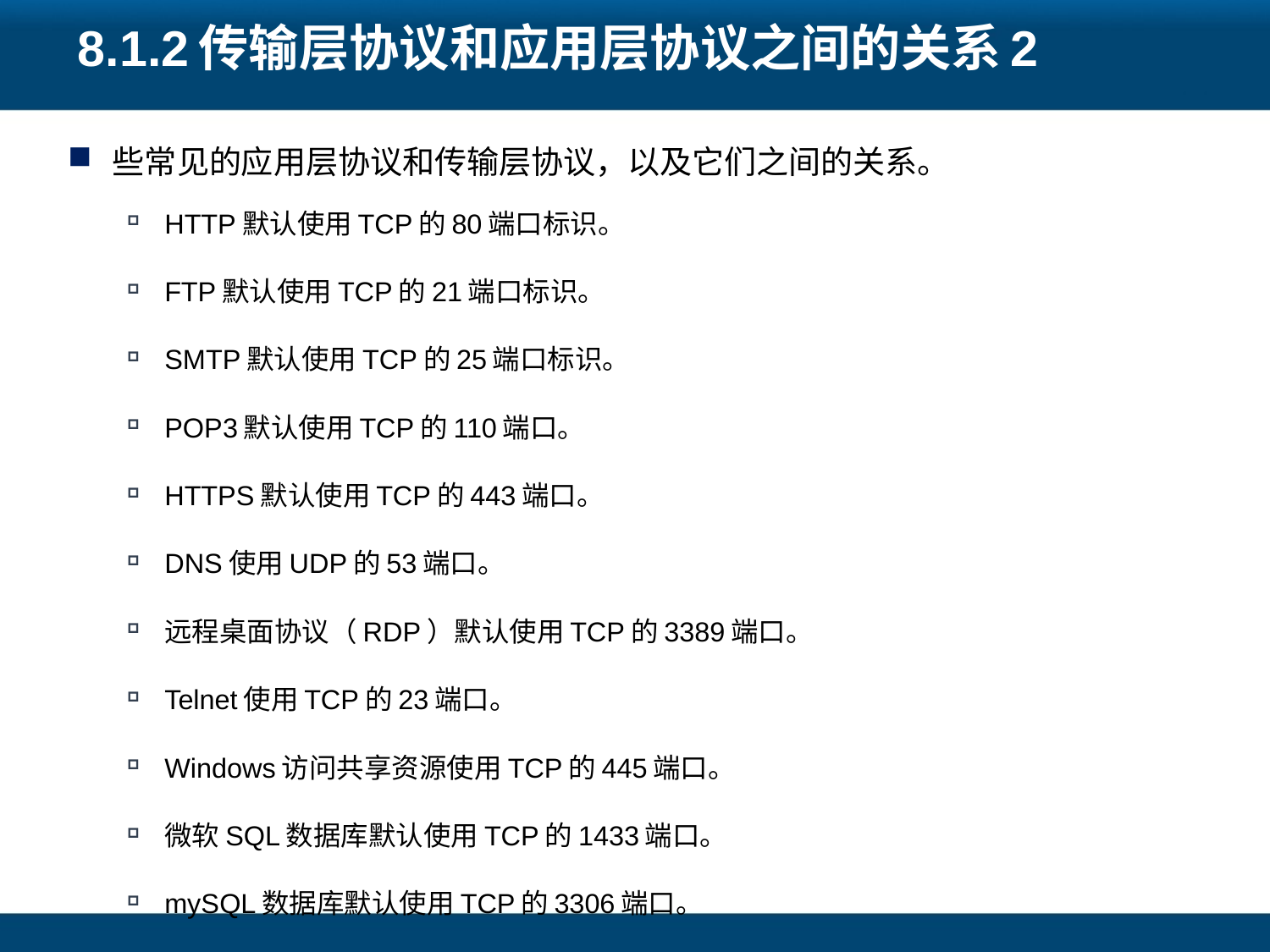

# 8.1.2传输层协议和应用层协议之间的关系2
些常见的应用层协议和传输层协议，以及它们之间的关系。
HTTP默认使用TCP的80端口标识。
FTP默认使用TCP的21端口标识。
SMTP默认使用TCP的25端口标识。
POP3默认使用TCP的110端口。
HTTPS默认使用TCP的443端口。
DNS使用UDP的53端口。
远程桌面协议（RDP）默认使用TCP的3389端口。
Telnet使用TCP的23端口。
Windows访问共享资源使用TCP的445端口。
微软SQL数据库默认使用TCP的1433端口。
mySQL数据库默认使用TCP的3306端口。